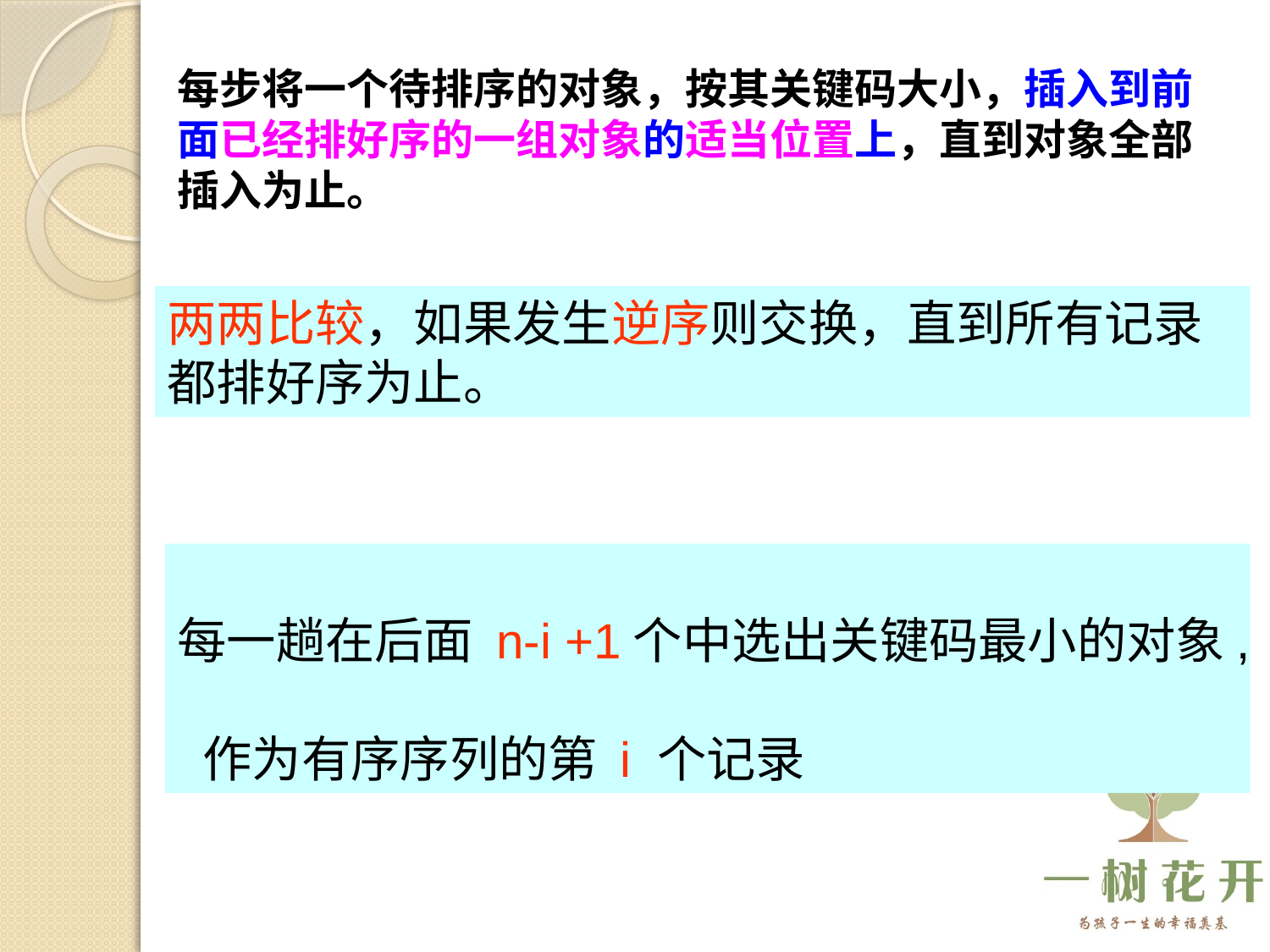

每步将一个待排序的对象，按其关键码大小，插入到前面已经排好序的一组对象的适当位置上，直到对象全部插入为止。
两两比较，如果发生逆序则交换，直到所有记录都排好序为止。
每一趟在后面 n-i +1个中选出关键码最小的对象, 作为有序序列的第 i 个记录